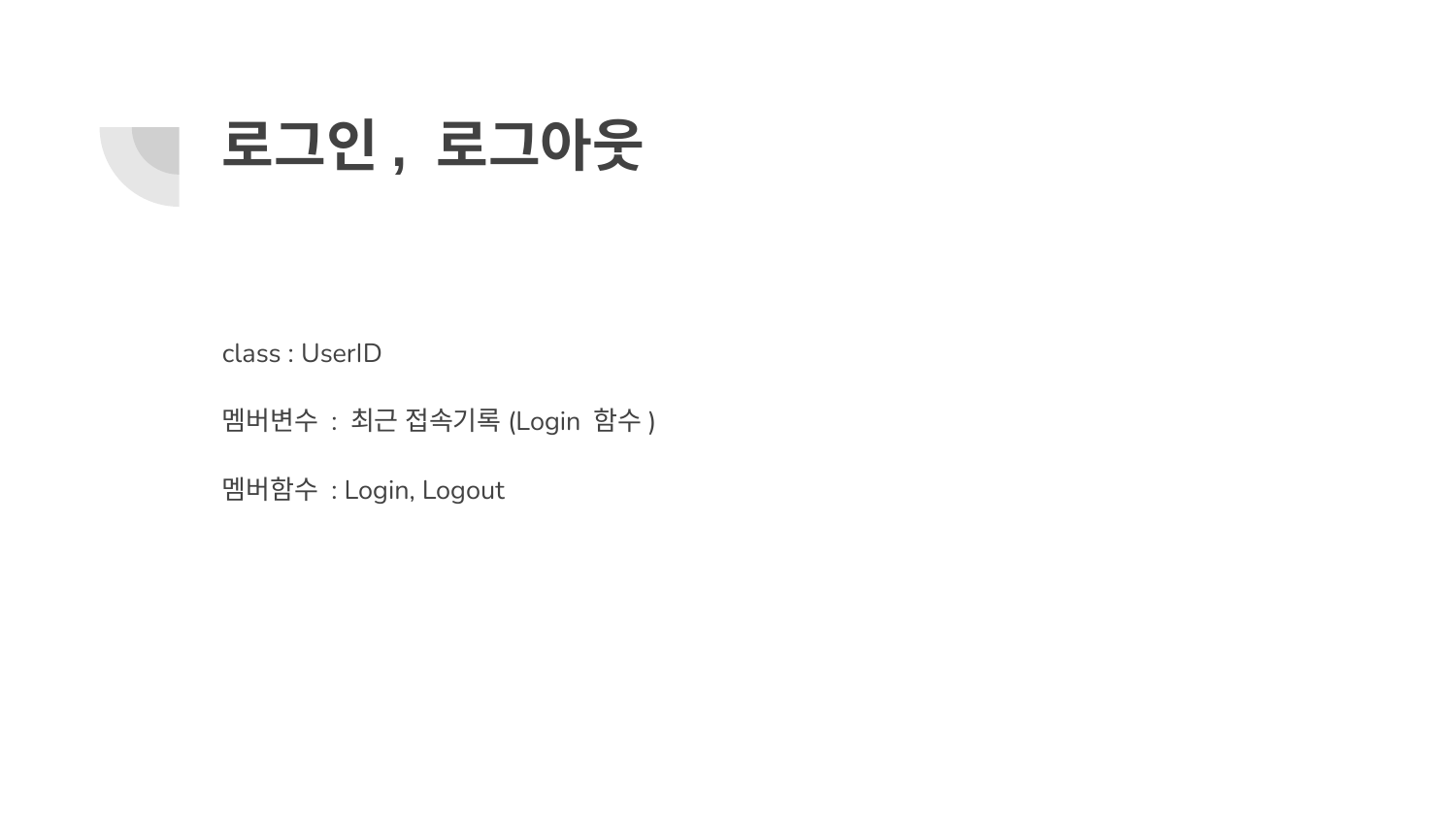

# 로그인, 로그아웃
class : UserID
멤버변수 : 최근 접속기록(Login 함수)
멤버함수 : Login, Logout